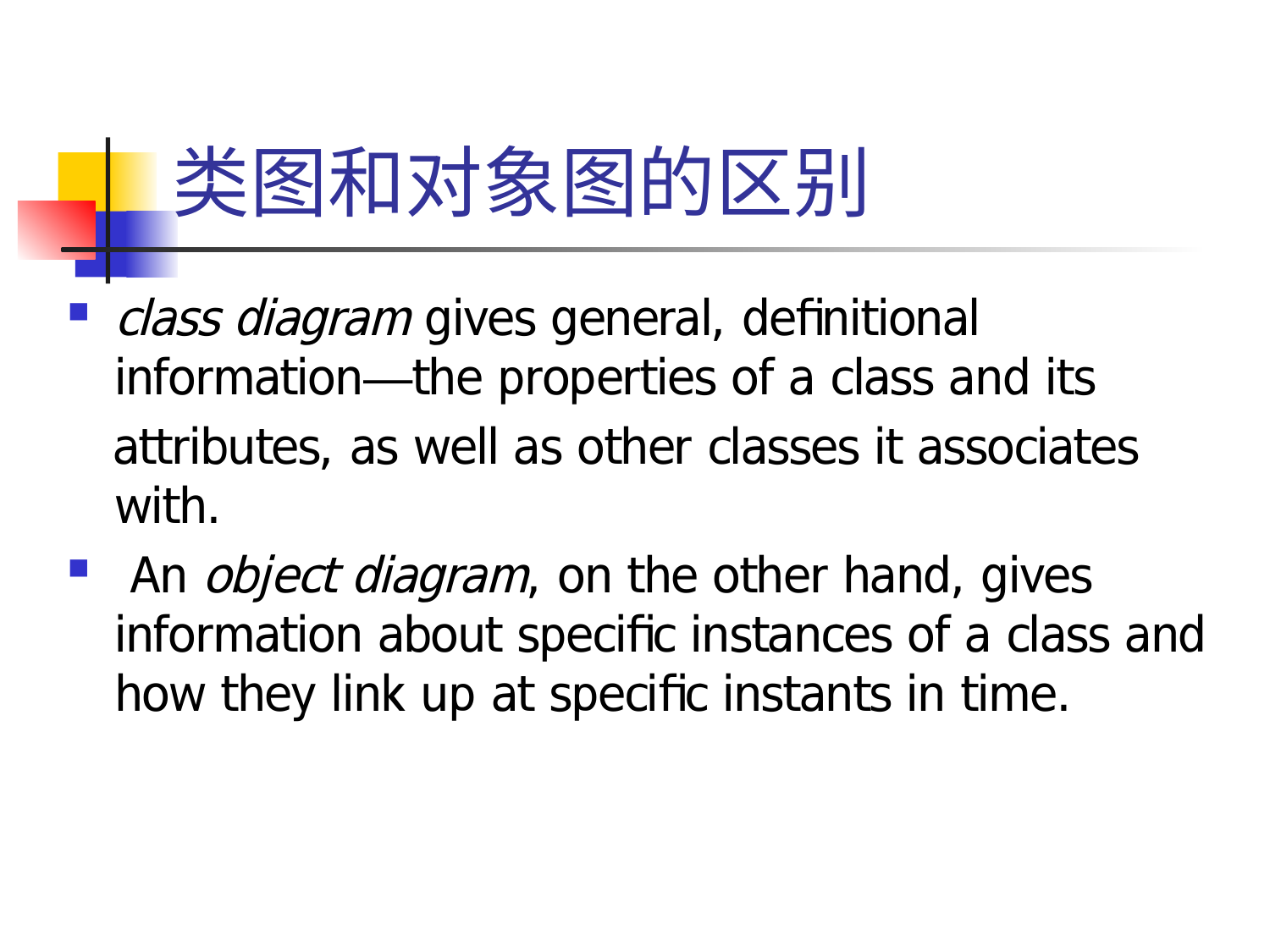

# 类图和对象图的区别
class diagram gives general, definitional information—the properties of a class and its
   attributes, as well as other classes it associates with.
 An object diagram, on the other hand, gives information about specific instances of a class and how they link up at specific instants in time.